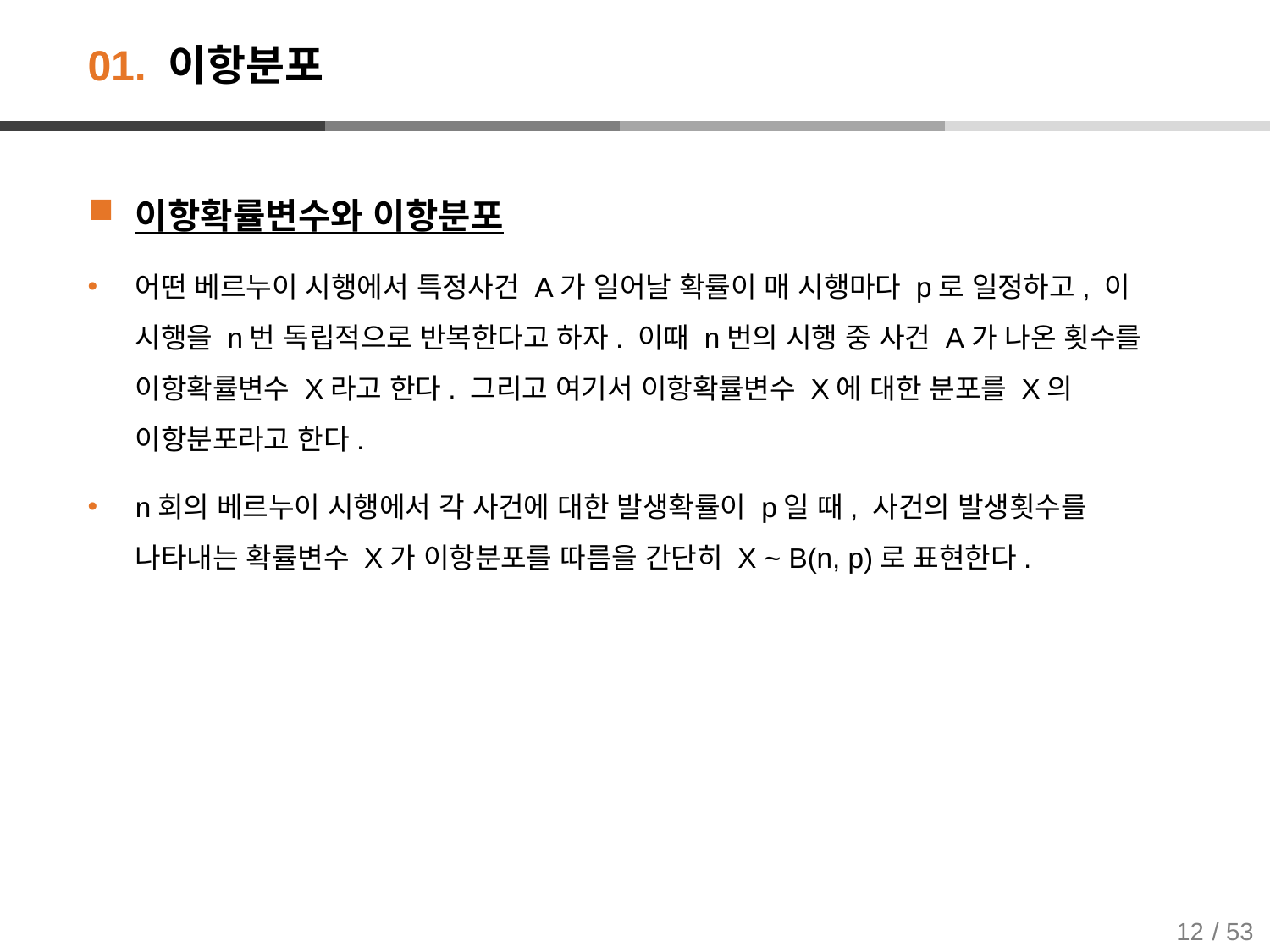

# 01. 이항분포
이항확률변수와 이항분포
어떤 베르누이 시행에서 특정사건 A가 일어날 확률이 매 시행마다 p로 일정하고, 이 시행을 n번 독립적으로 반복한다고 하자. 이때 n번의 시행 중 사건 A가 나온 횟수를 이항확률변수 X라고 한다. 그리고 여기서 이항확률변수 X에 대한 분포를 X의 이항분포라고 한다.
n회의 베르누이 시행에서 각 사건에 대한 발생확률이 p일 때, 사건의 발생횟수를 나타내는 확률변수 X가 이항분포를 따름을 간단히 X ~ B(n, p)로 표현한다.